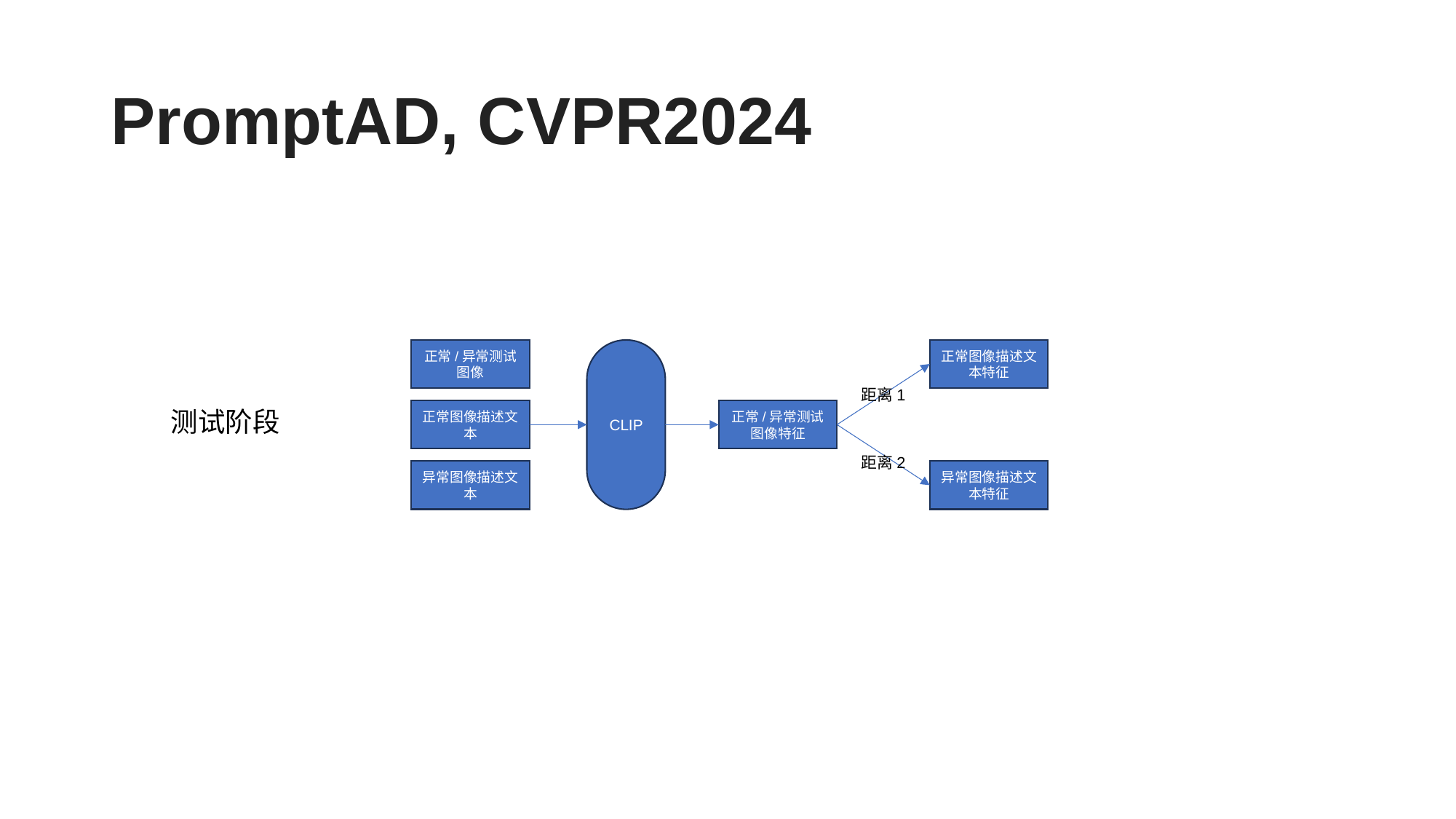

# PromptAD, CVPR2024
正常/异常测试图像
正常图像描述文本特征
CLIP
距离1
测试阶段
正常图像描述文本
正常/异常测试图像特征
距离2
异常图像描述文本
异常图像描述文本特征